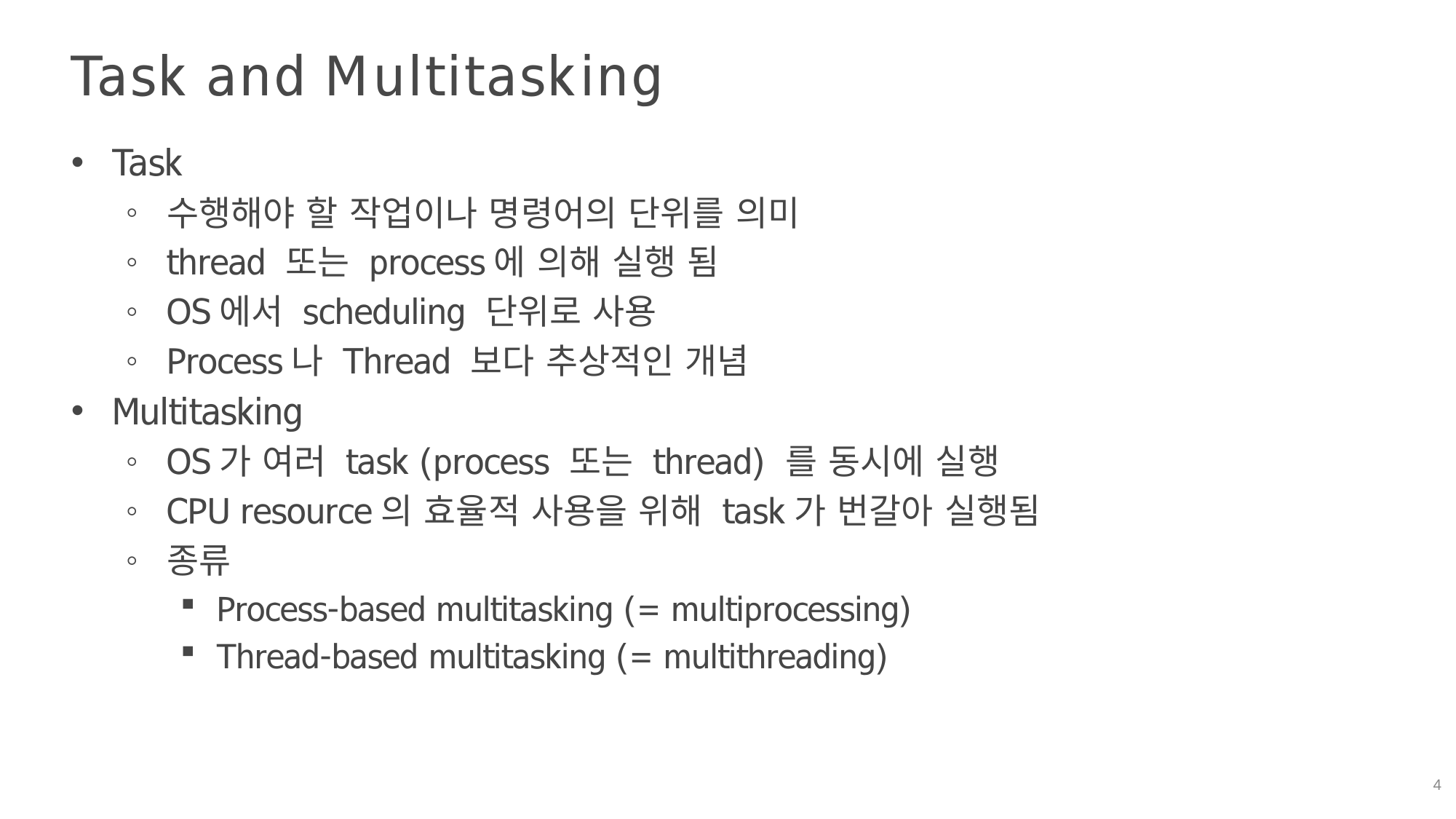

# Task and Multitasking
Task
수행해야 할 작업이나 명령어의 단위를 의미
thread 또는 process에 의해 실행 됨
OS에서 scheduling 단위로 사용
Process나 Thread 보다 추상적인 개념
Multitasking
OS가 여러 task (process 또는 thread) 를 동시에 실행
CPU resource의 효율적 사용을 위해 task가 번갈아 실행됨
종류
Process-based multitasking (= multiprocessing)
Thread-based multitasking (= multithreading)

4